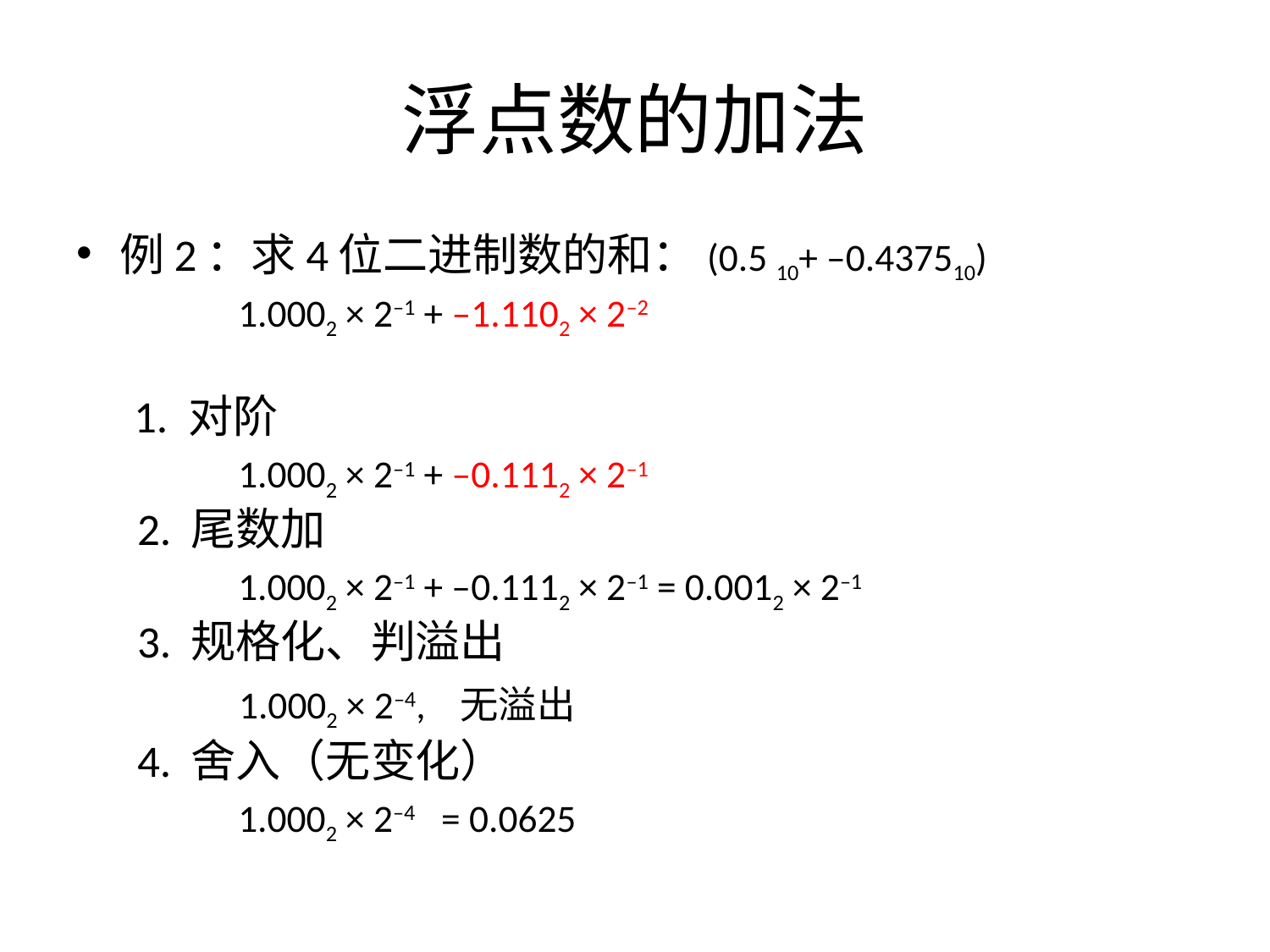

# 浮点数的加法
例2：求4位二进制数的和：(0.5 10+ –0.437510)
            1.0002 × 2–1 + –1.1102 × 2–2

1. 对阶
            1.0002 × 2–1 + –0.1112 × 2–1
      2. 尾数加
            1.0002 × 2–1 + –0.1112 × 2–1 = 0.0012 × 2–1
      3. 规格化、判溢出
                1.0002 × 2–4,   无溢出
      4. 舍入（无变化）
            1.0002 × 2–4   = 0.0625